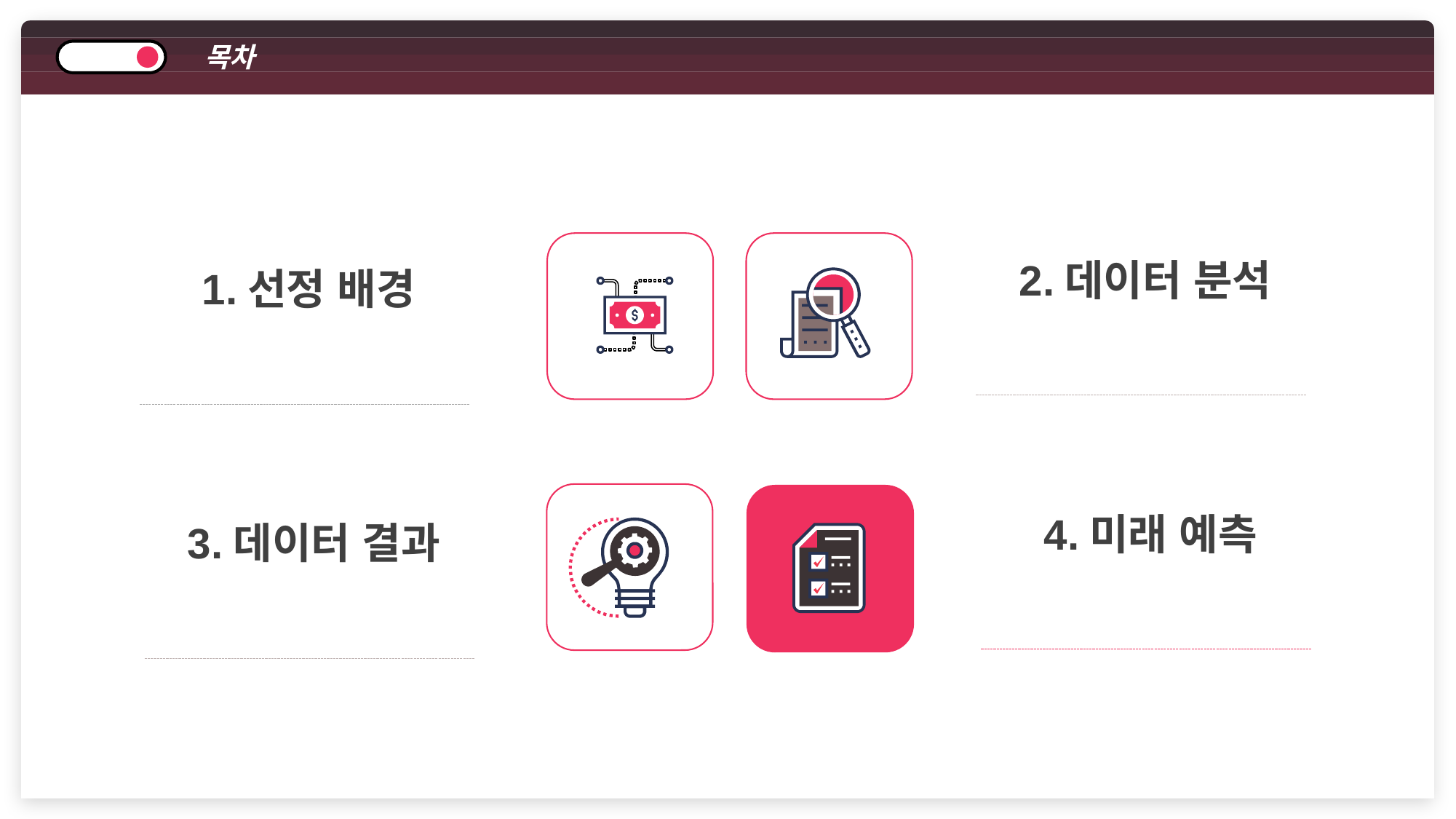

목차
2.데이터 분석
1.선정 배경

4.미래 예측

3.데이터 결과